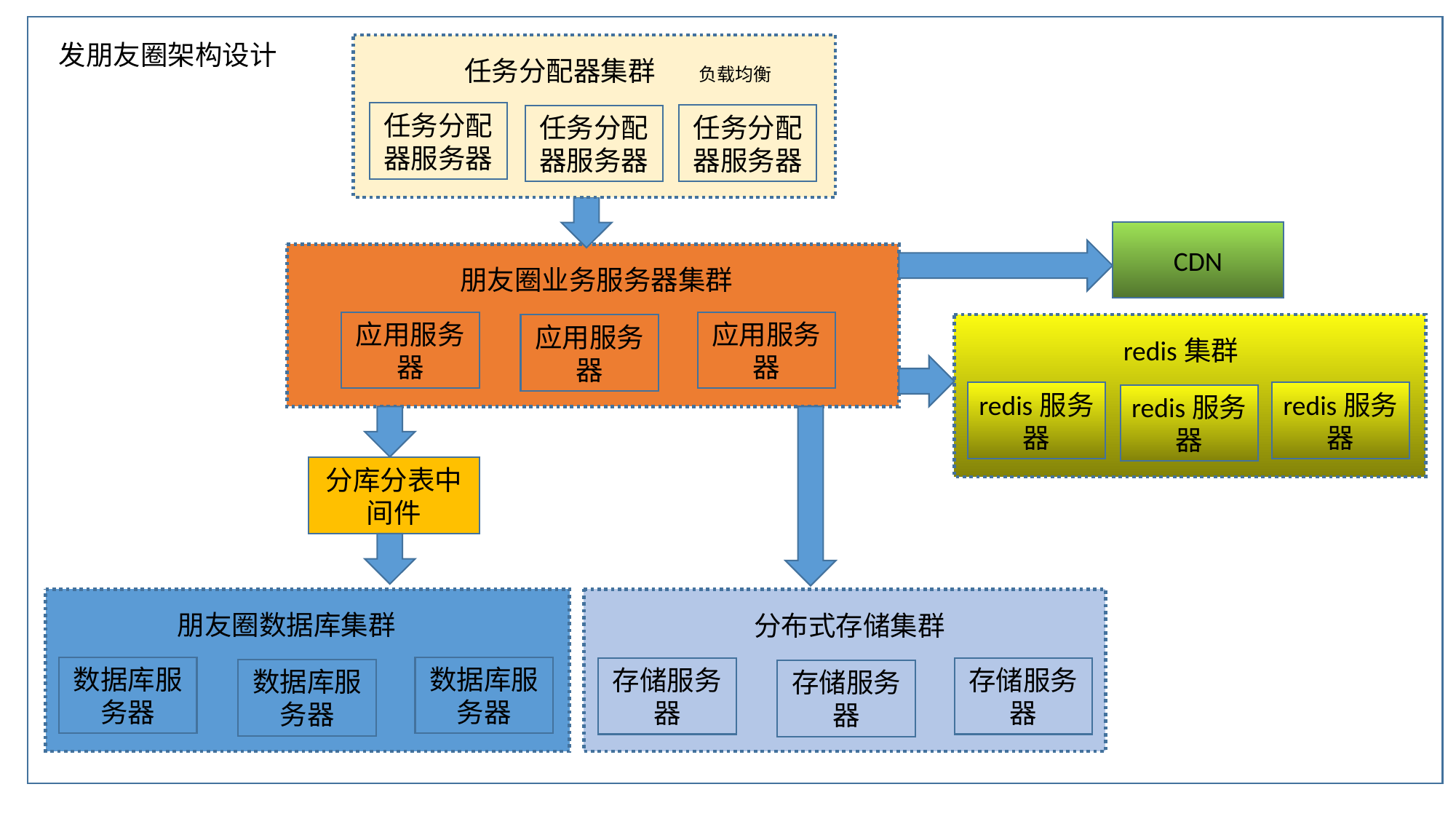

发朋友圈架构设计

任务分配器集群       负载均衡

任务分配器服务器
任务分配器服务器
任务分配器服务器

CDN

朋友圈业务服务器集群
应用服务器
应用服务器
应用服务器

redis集群

redis服务器
redis服务器
redis服务器

分库分表中间件

朋友圈数据库集群
分布式存储集群
数据库服务器
数据库服务器
存储服务器
存储服务器
数据库服务器
存储服务器